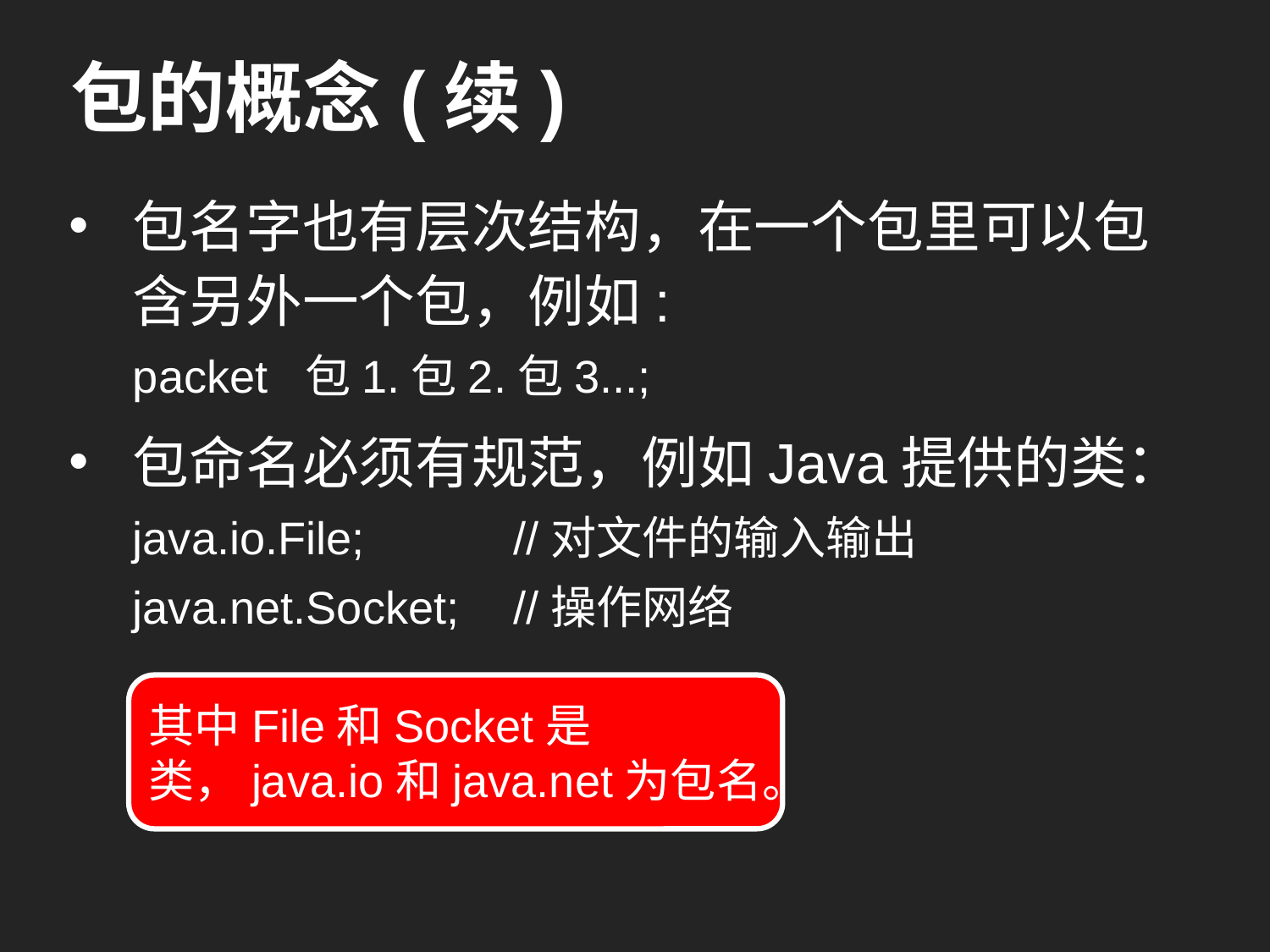

# 包的概念(续)
包名字也有层次结构，在一个包里可以包含另外一个包，例如:
packet  包1.包2.包3...;
包命名必须有规范，例如Java提供的类：
java.io.File;		//对文件的输入输出
java.net.Socket;	//操作网络

其中File和Socket是类，java.io和java.net为包名。